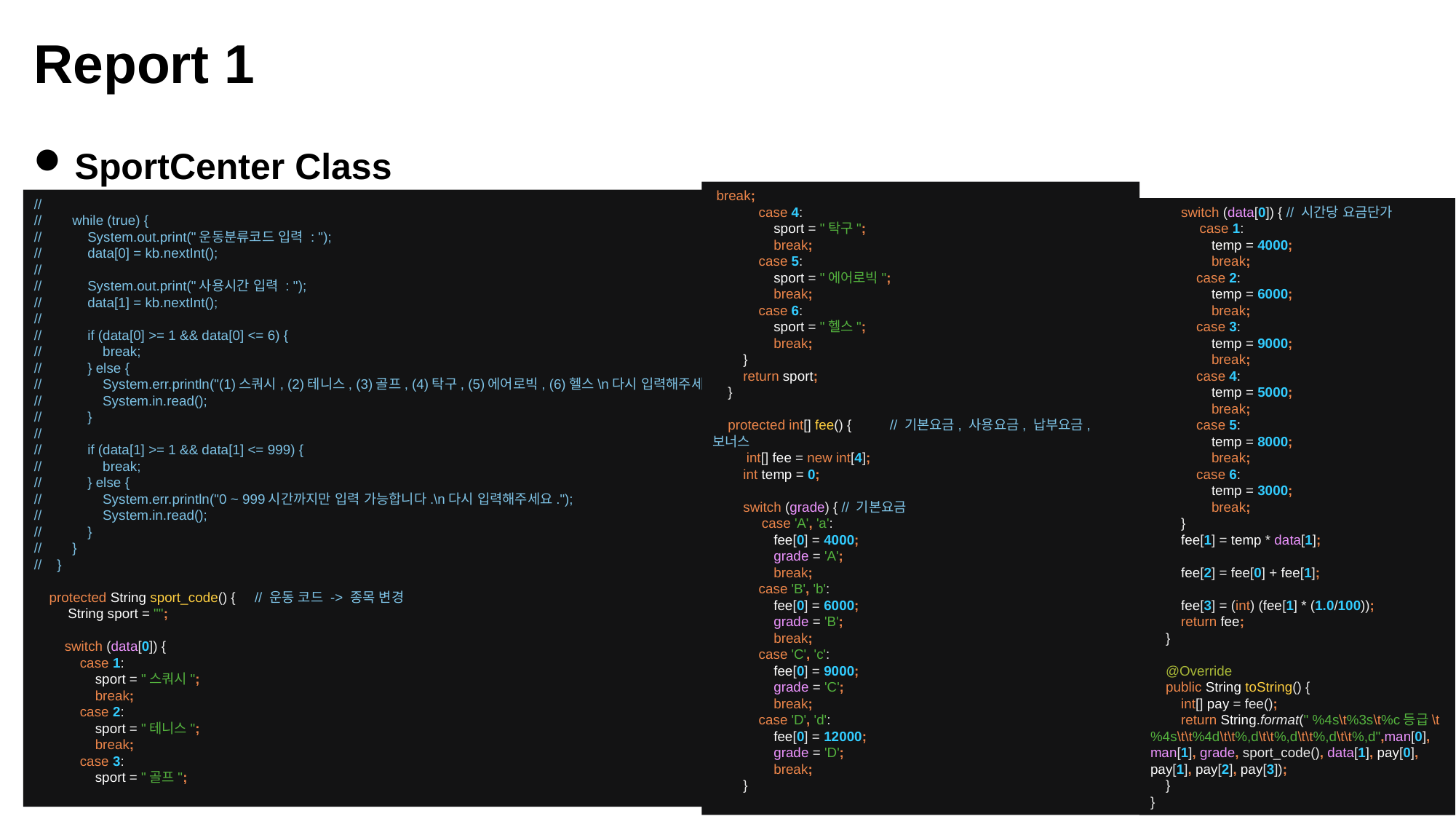

Report 1
SportCenter Class
 break;
            case 4:
                sport = "탁구";
                break;
            case 5:
                sport = "에어로빅";
                break;
            case 6:
                sport = "헬스";
                break;
        }
        return sport;
    }
    protected int[] fee() {          // 기본요금, 사용요금, 납부요금, 보너스
        int[] fee = new int[4];
        int temp = 0;
        switch (grade) { // 기본요금
            case 'A', 'a':
                fee[0] = 4000;
                grade = 'A';
                break;
            case 'B', 'b':
                fee[0] = 6000;
                grade = 'B';
                break;
            case 'C', 'c':
                fee[0] = 9000;
                grade = 'C';
                break;
            case 'D', 'd':
                fee[0] = 12000;
                grade = 'D';
                break;
        }
        switch (data[0]) { // 시간당 요금단가
            case 1:
                temp = 4000;
                break;
            case 2:
                temp = 6000;
                break;
            case 3:
                temp = 9000;
                break;
            case 4:
                temp = 5000;
                break;
            case 5:
                temp = 8000;
                break;
            case 6:
                temp = 3000;
                break;
        }
        fee[1] = temp * data[1];
        fee[2] = fee[0] + fee[1];
        fee[3] = (int) (fee[1] * (1.0/100));
        return fee;
    }
    @Override
    public String toString() {
        int[] pay = fee();
        return String.format(" %4s\t%3s\t%c등급\t%4s\t\t%4d\t\t%,d\t\t%,d\t\t%,d\t\t%,d",man[0], man[1], grade, sport_code(), data[1], pay[0], pay[1], pay[2], pay[3]);
    }
}
//
//        while (true) {
//            System.out.print("운동분류코드 입력 : ");
//            data[0] = kb.nextInt();
//
//            System.out.print("사용시간 입력 : ");
//            data[1] = kb.nextInt();
//
//            if (data[0] >= 1 && data[0] <= 6) {
//                break;
//            } else {
//                System.err.println("(1)스쿼시, (2)테니스, (3)골프, (4)탁구, (5)에어로빅, (6)헬스\n다시 입력해주세요.");
//                System.in.read();
//            }
//
//            if (data[1] >= 1 && data[1] <= 999) {
//                break;
//            } else {
//                System.err.println("0 ~ 999시간까지만 입력 가능합니다.\n다시 입력해주세요.");
//                System.in.read();
//            }
//        }
//    }
    protected String sport_code() {     // 운동 코드 -> 종목 변경
        String sport = "";
        switch (data[0]) {
            case 1:
                sport = "스쿼시";
                break;
            case 2:
                sport = "테니스";
                break;
            case 3:
                sport = "골프";